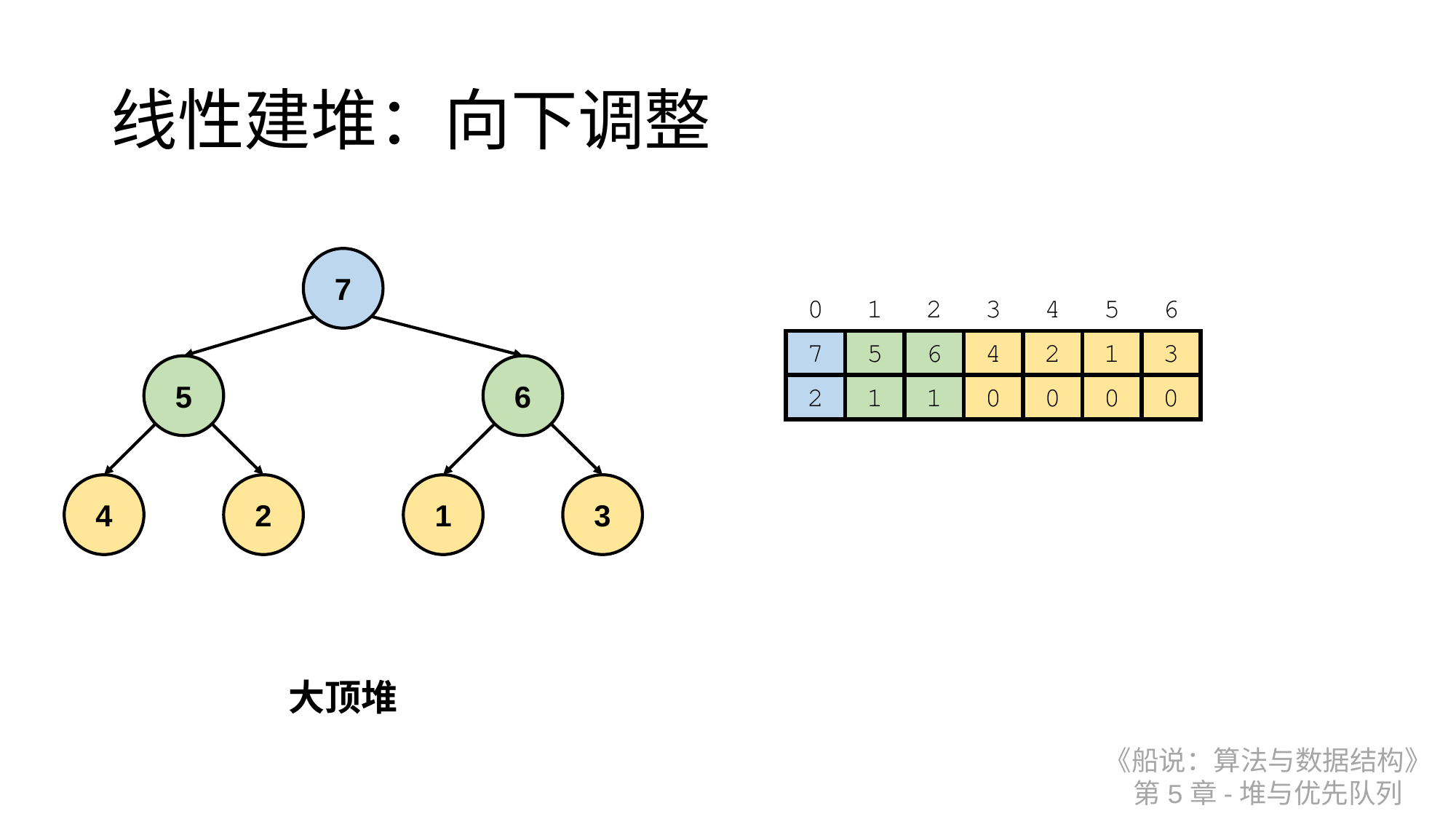

# 线性建堆：向下调整
7
| 0 | 1 | 2 | 3 | 4 | 5 | 6 |
| --- | --- | --- | --- | --- | --- | --- |
| 7 | 5 | 6 | 4 | 2 | 1 | 3 |
| 2 | 1 | 1 | 0 | 0 | 0 | 0 |
5
6
4
2
1
3
大顶堆